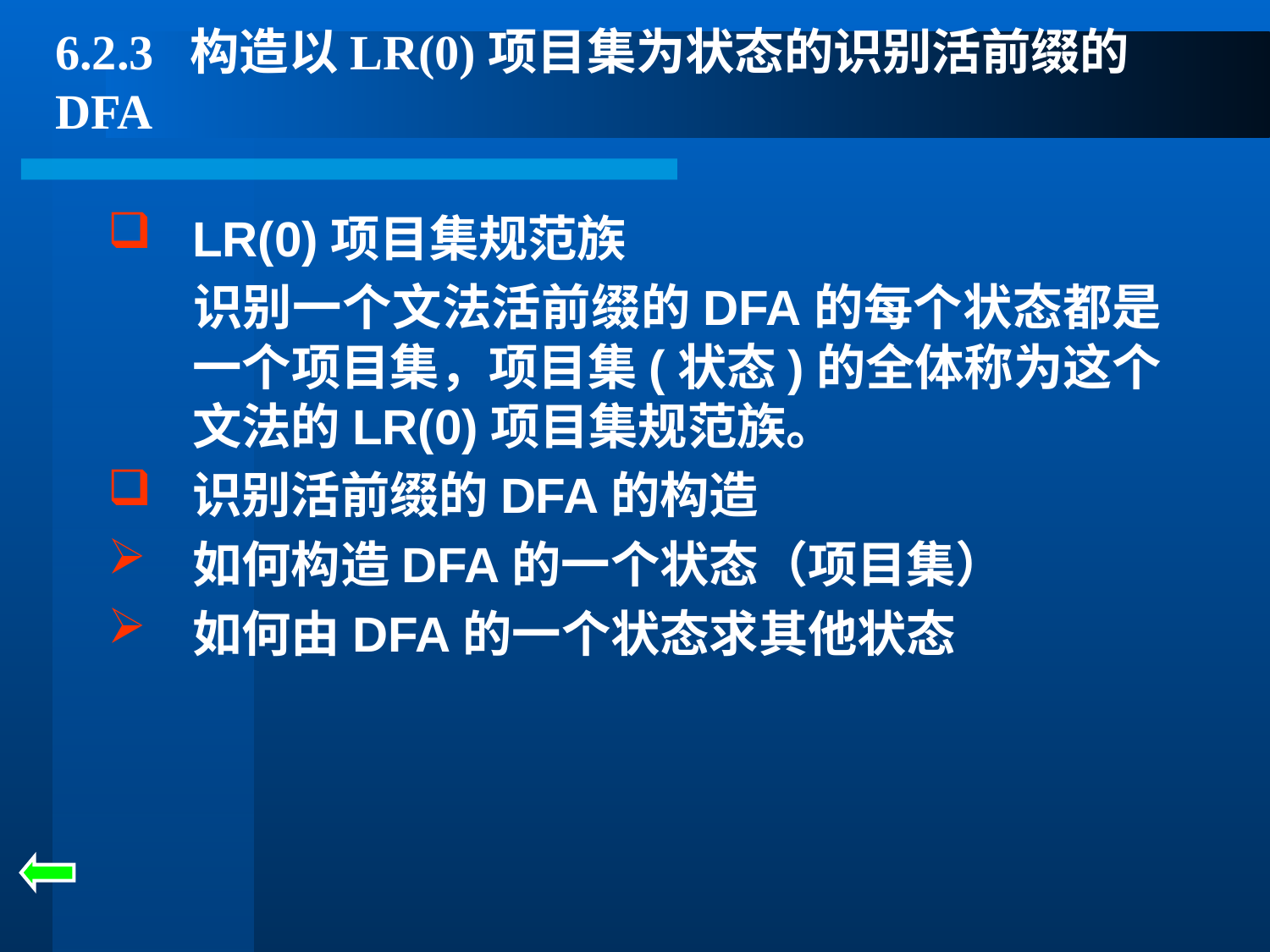

# 6.2.3  构造以LR(0)项目集为状态的识别活前缀的DFA
LR(0)项目集规范族
	识别一个文法活前缀的DFA的每个状态都是一个项目集，项目集(状态)的全体称为这个文法的LR(0)项目集规范族。
识别活前缀的DFA的构造
如何构造DFA的一个状态（项目集）
如何由DFA的一个状态求其他状态